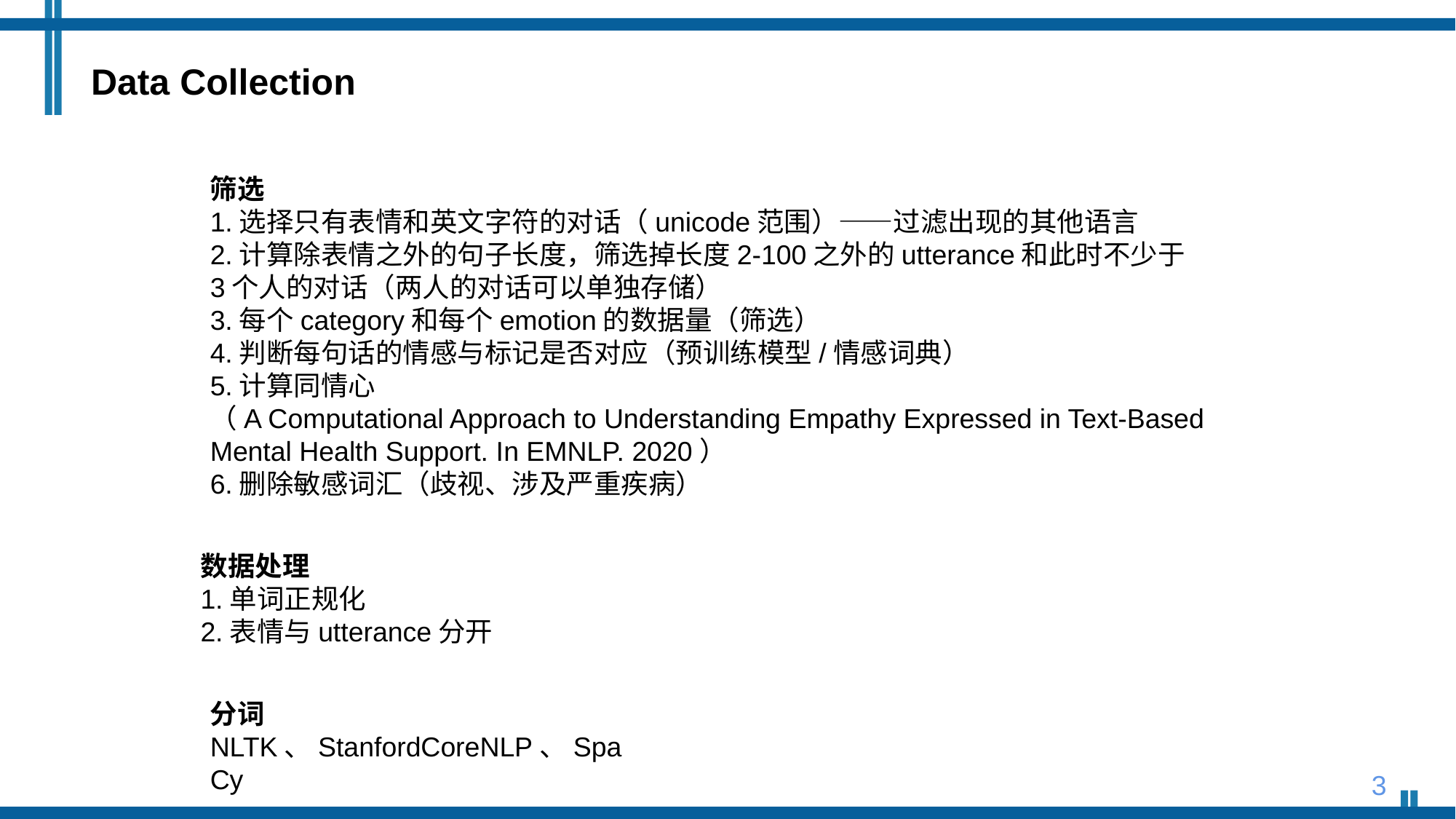

Data Collection
筛选
1.选择只有表情和英文字符的对话（unicode范围）——过滤出现的其他语言
2.计算除表情之外的句子长度，筛选掉长度2-100之外的utterance和此时不少于3个人的对话（两人的对话可以单独存储）
3.每个category和每个emotion的数据量（筛选）
4.判断每句话的情感与标记是否对应（预训练模型/情感词典）
5.计算同情心
（A Computational Approach to Understanding Empathy Expressed in Text-Based Mental Health Support. In EMNLP. 2020）
6.删除敏感词汇（歧视、涉及严重疾病）
数据处理
1.单词正规化
2.表情与utterance分开
分词
NLTK、StanfordCoreNLP、SpaCy
3